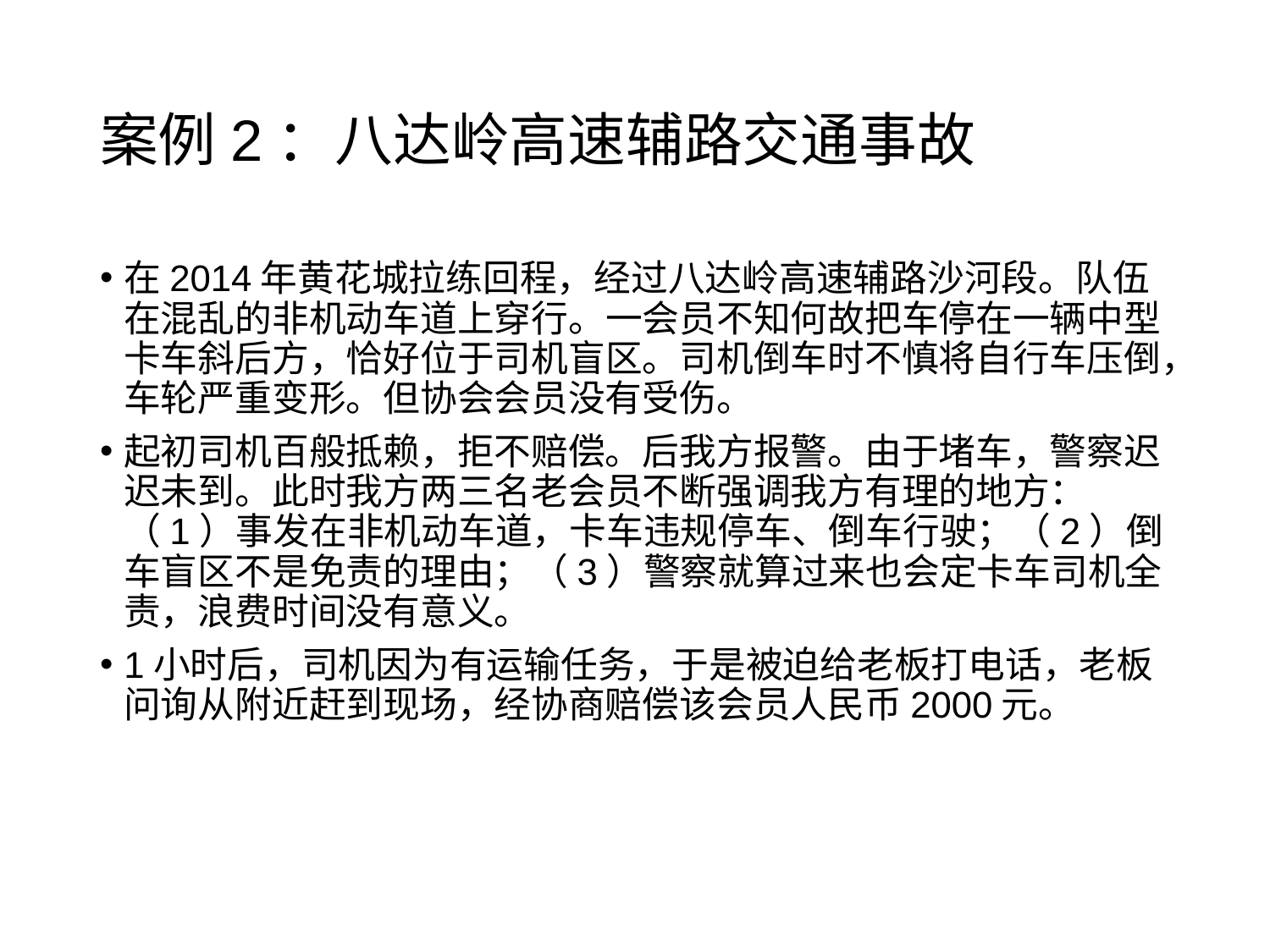

# 案例2：八达岭高速辅路交通事故
在2014年黄花城拉练回程，经过八达岭高速辅路沙河段。队伍在混乱的非机动车道上穿行。一会员不知何故把车停在一辆中型卡车斜后方，恰好位于司机盲区。司机倒车时不慎将自行车压倒，车轮严重变形。但协会会员没有受伤。
起初司机百般抵赖，拒不赔偿。后我方报警。由于堵车，警察迟迟未到。此时我方两三名老会员不断强调我方有理的地方：（1）事发在非机动车道，卡车违规停车、倒车行驶；（2）倒车盲区不是免责的理由；（3）警察就算过来也会定卡车司机全责，浪费时间没有意义。
1小时后，司机因为有运输任务，于是被迫给老板打电话，老板问询从附近赶到现场，经协商赔偿该会员人民币2000元。